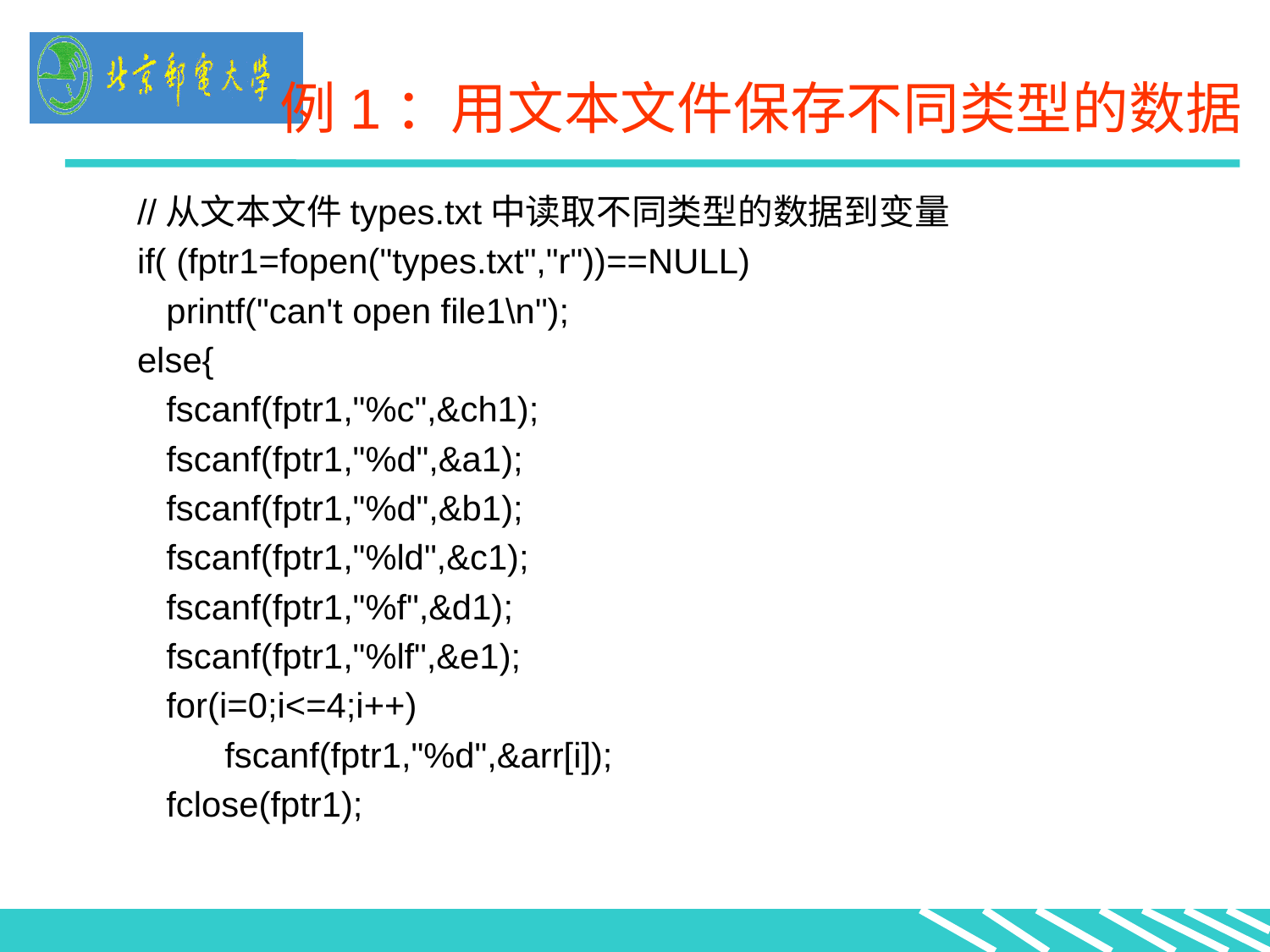

# 例1：用文本文件保存不同类型的数据
   //从文本文件types.txt中读取不同类型的数据到变量
   if( (fptr1=fopen("types.txt","r"))==NULL)
      printf("can't open file1\n");
   else{
      fscanf(fptr1,"%c",&ch1);
      fscanf(fptr1,"%d",&a1);
      fscanf(fptr1,"%d",&b1);
      fscanf(fptr1,"%ld",&c1);
      fscanf(fptr1,"%f",&d1);
      fscanf(fptr1,"%lf",&e1);
      for(i=0;i<=4;i++)
            fscanf(fptr1,"%d",&arr[i]);
      fclose(fptr1);